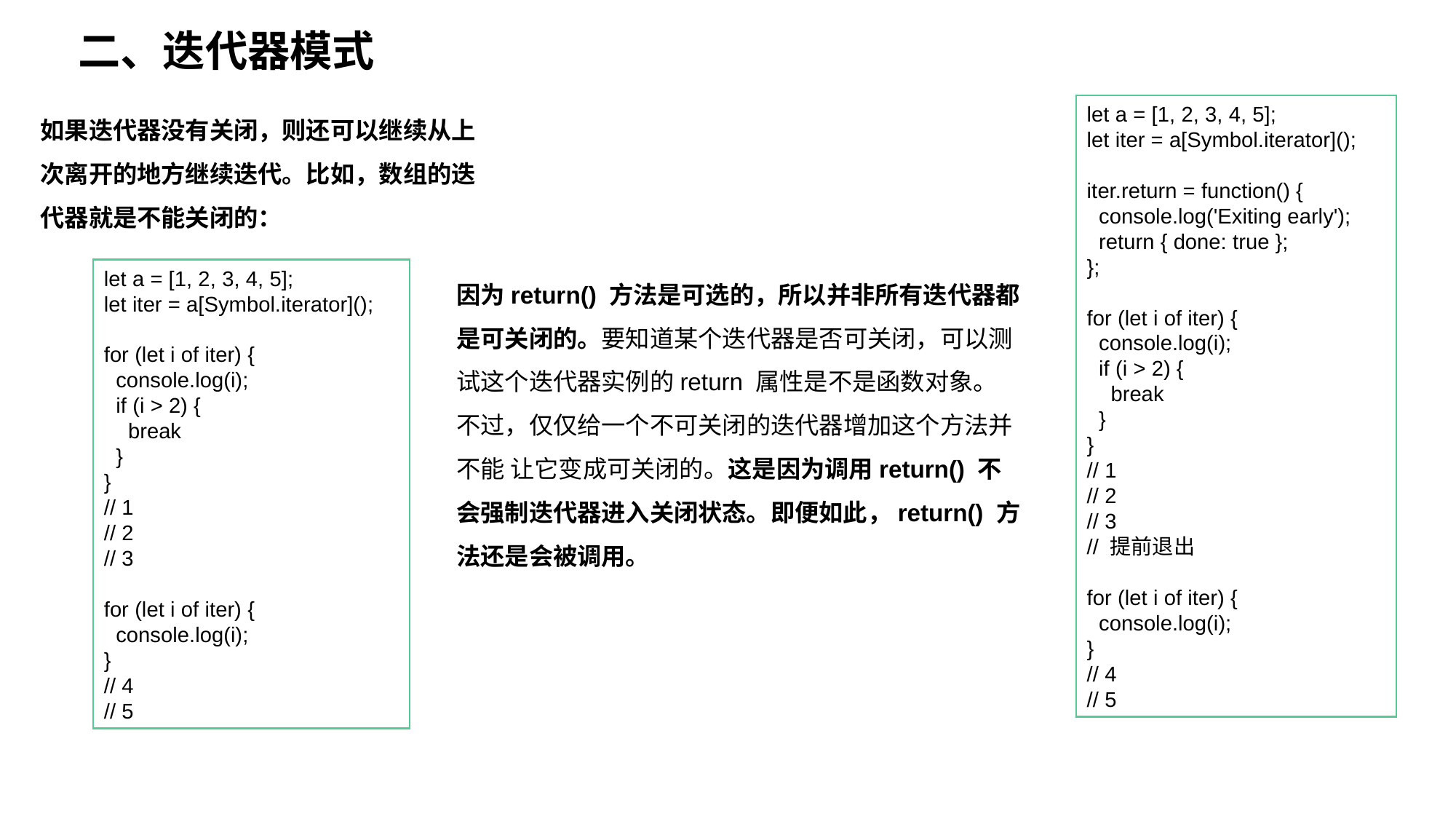

二、迭代器模式
如果迭代器没有关闭，则还可以继续从上次离开的地方继续迭代。比如，数组的迭代器就是不能关闭的：
let a = [1, 2, 3, 4, 5];
let iter = a[Symbol.iterator]();

iter.return = function() {
  console.log('Exiting early');
  return { done: true };
};

for (let i of iter) {
  console.log(i);
  if (i > 2) {
    break
  }
}
// 1
// 2
// 3
// 提前退出

for (let i of iter) {
  console.log(i);
}
// 4
// 5
let a = [1, 2, 3, 4, 5];
let iter = a[Symbol.iterator]();

for (let i of iter) {
  console.log(i);
  if (i > 2) {
    break
  }
}
// 1
// 2
// 3

for (let i of iter) {
  console.log(i);
}
// 4
// 5
因为return() 方法是可选的，所以并非所有迭代器都是可关闭的。要知道某个迭代器是否可关闭，可以测试这个迭代器实例的return 属性是不是函数对象。不过，仅仅给一个不可关闭的迭代器增加这个方法并不能 让它变成可关闭的。这是因为调用return() 不会强制迭代器进入关闭状态。即便如此，return() 方法还是会被调用。